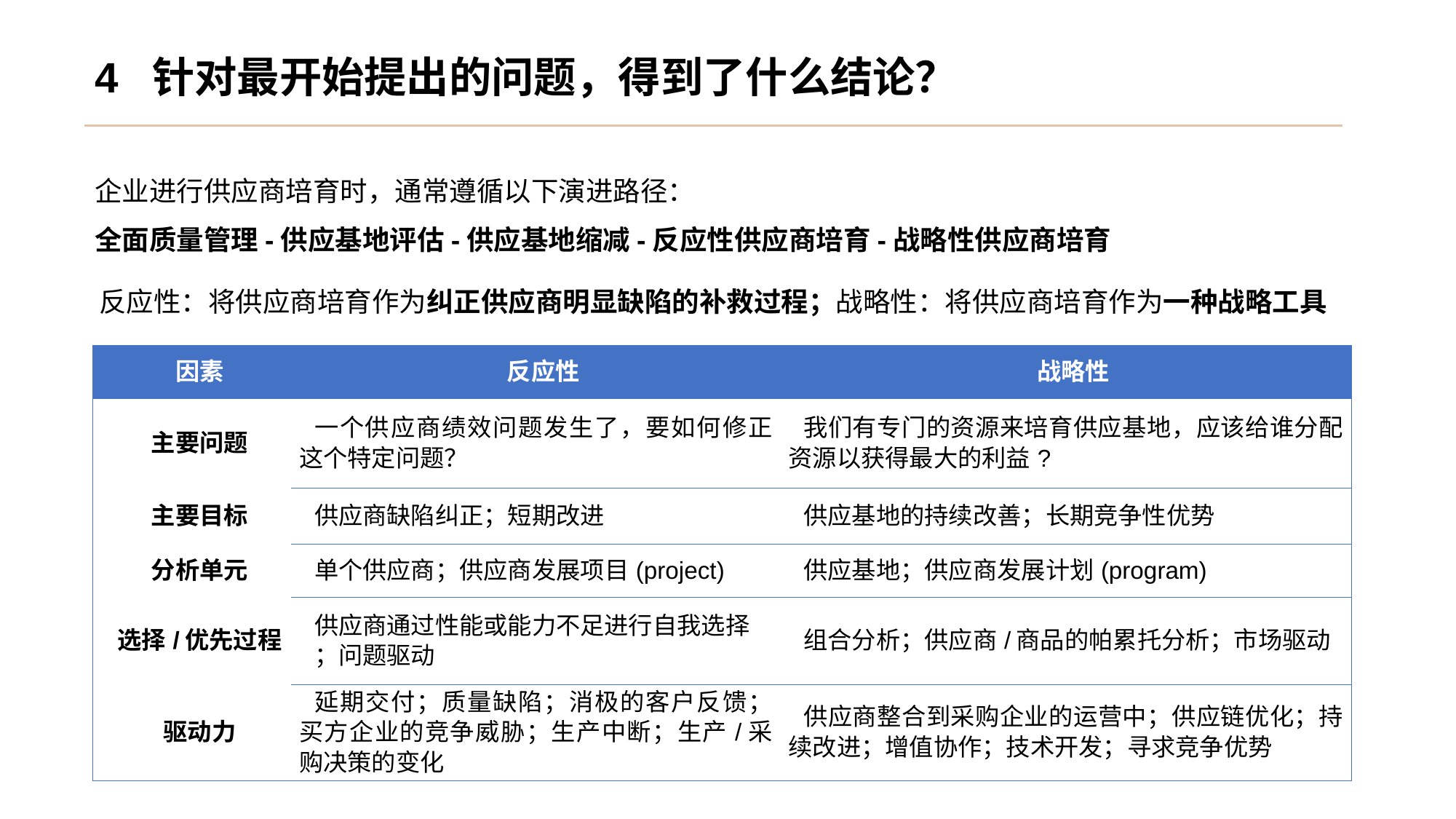

4  针对最开始提出的问题，得到了什么结论？
企业进行供应商培育时，通常遵循以下演进路径：
全面质量管理-供应基地评估-供应基地缩减-反应性供应商培育-战略性供应商培育
反应性：将供应商培育作为纠正供应商明显缺陷的补救过程；战略性：将供应商培育作为一种战略工具
| 因素 | 反应性 | 战略性 |
| --- | --- | --- |
| 主要问题 | 一个供应商绩效问题发生了，要如何修正这个特定问题？ | 我们有专门的资源来培育供应基地，应该给谁分配资源以获得最大的利益? |
| 主要目标 | 供应商缺陷纠正；短期改进 | 供应基地的持续改善；长期竞争性优势 |
| 分析单元 | 单个供应商；供应商发展项目(project) | 供应基地；供应商发展计划(program) |
| 选择/优先过程 | 供应商通过性能或能力不足进行自我选择 ；问题驱动 | 组合分析；供应商/商品的帕累托分析；市场驱动 |
| 驱动力 | 延期交付；质量缺陷；消极的客户反馈；买方企业的竞争威胁；生产中断；生产/采购决策的变化 | 供应商整合到采购企业的运营中；供应链优化；持续改进；增值协作；技术开发；寻求竞争优势 |